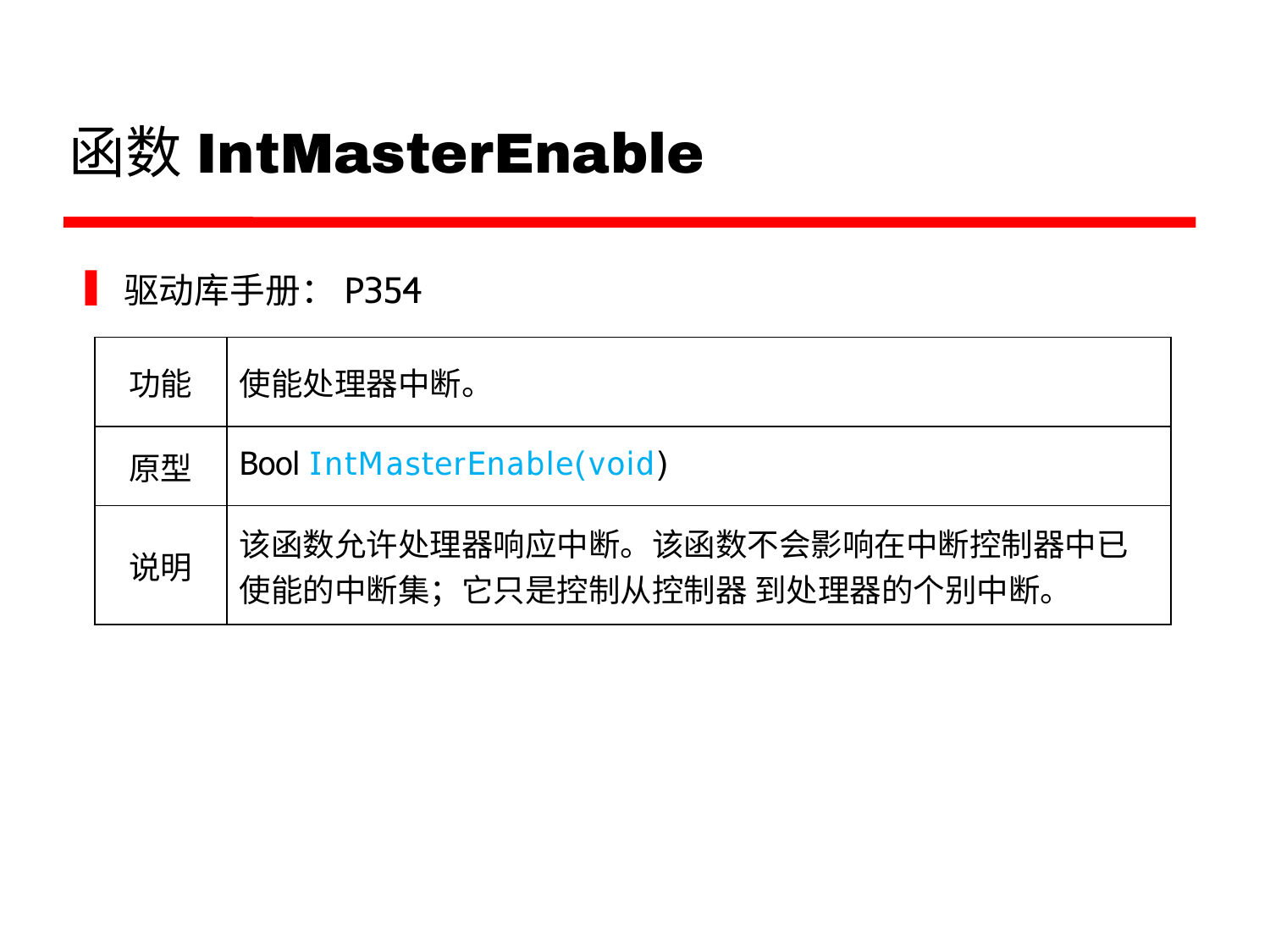

# 函数IntMasterEnable
驱动库手册：P354
| 功能 | 使能处理器中断。 |
| --- | --- |
| 原型 | Bool IntMasterEnable(void) |
| 说明 | 该函数允许处理器响应中断。该函数不会影响在中断控制器中已使能的中断集；它只是控制从控制器 到处理器的个别中断。 |